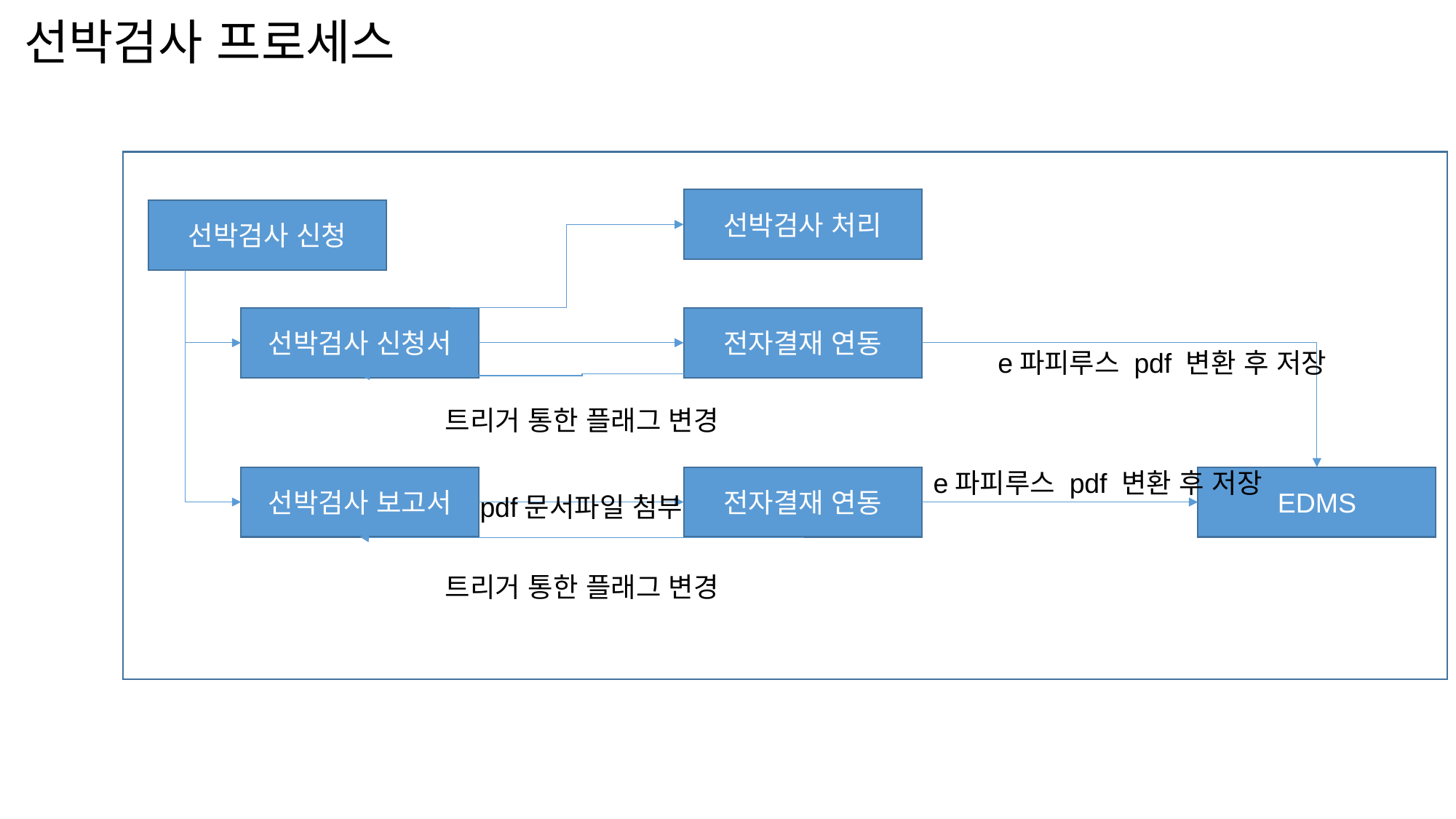

# 선박검사 프로세스

선박검사 처리
선박검사 신청
선박검사 신청서
전자결재 연동
e파피루스 pdf 변환 후 저장
트리거 통한 플래그 변경
e파피루스 pdf 변환 후 저장
선박검사 보고서
전자결재 연동
EDMS
pdf문서파일 첨부
트리거 통한 플래그 변경